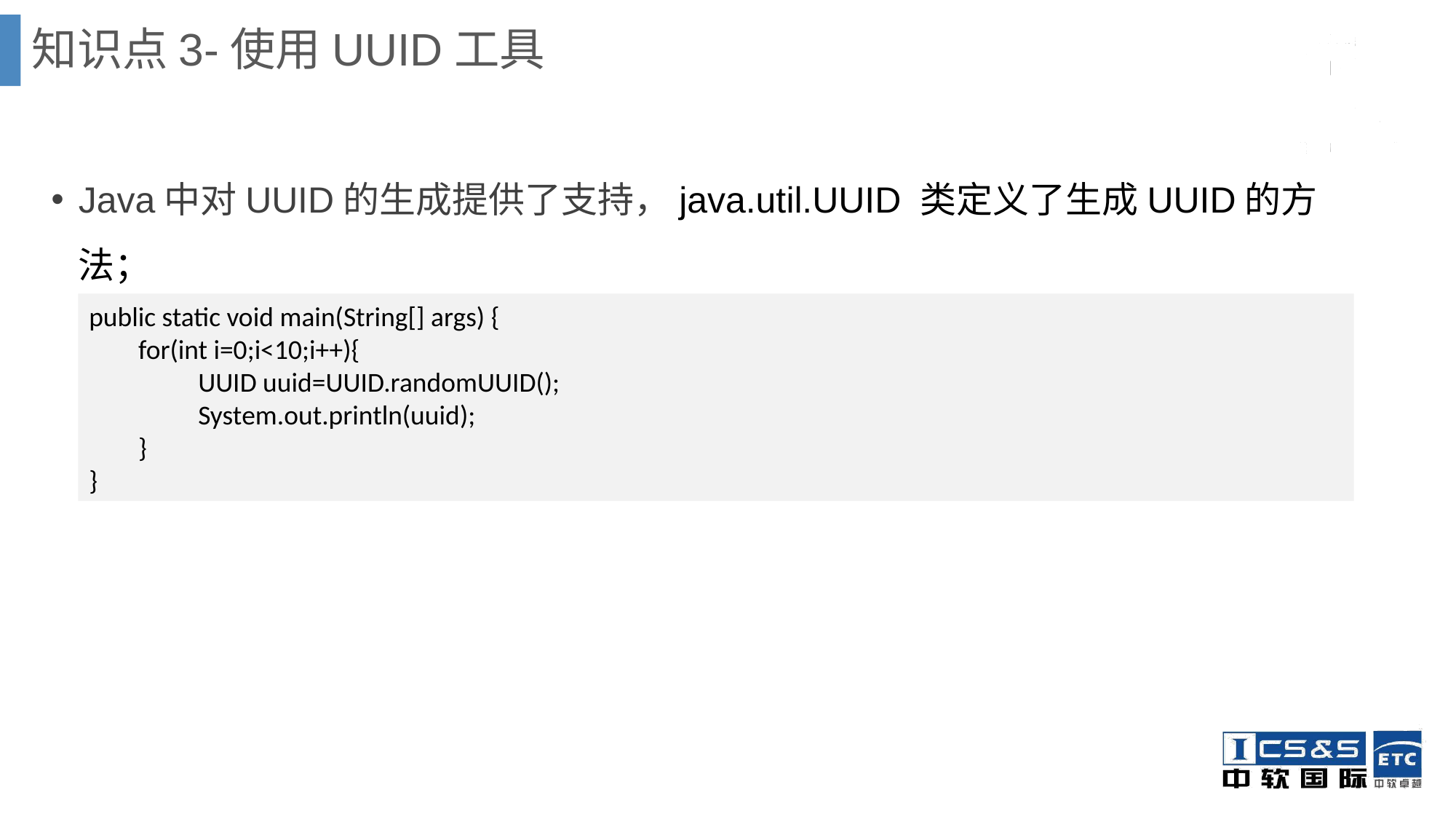

# 知识点3-使用UUID工具
Java中对UUID的生成提供了支持，java.util.UUID 类定义了生成UUID的方法；

public static void main(String[] args) {
        for(int i=0;i<10;i++){
	UUID uuid=UUID.randomUUID();
	System.out.println(uuid);
        }
}